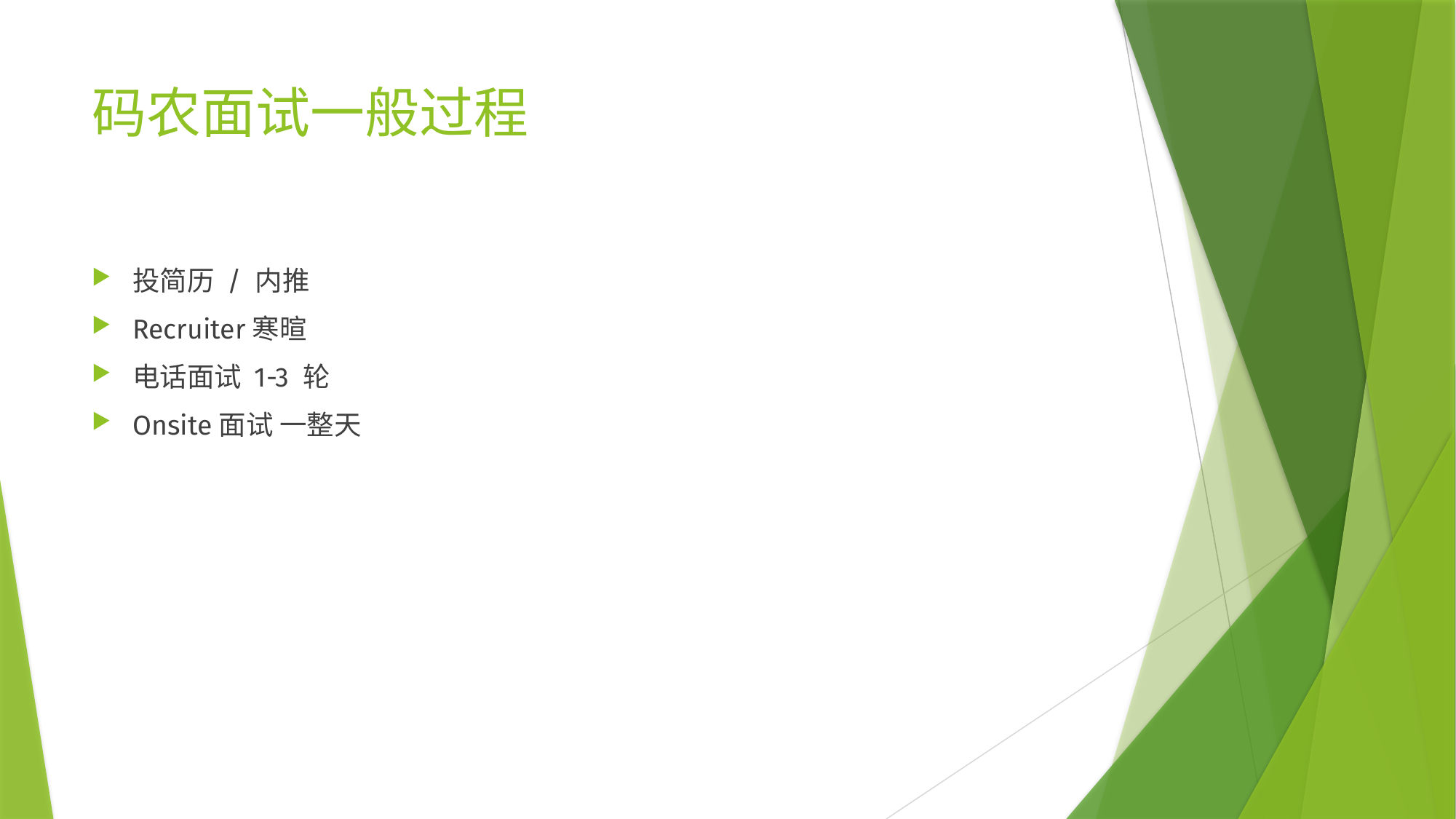

# 码农面试一般过程
投简历 / 内推
Recruiter寒暄
电话面试 1-3 轮
Onsite面试 一整天